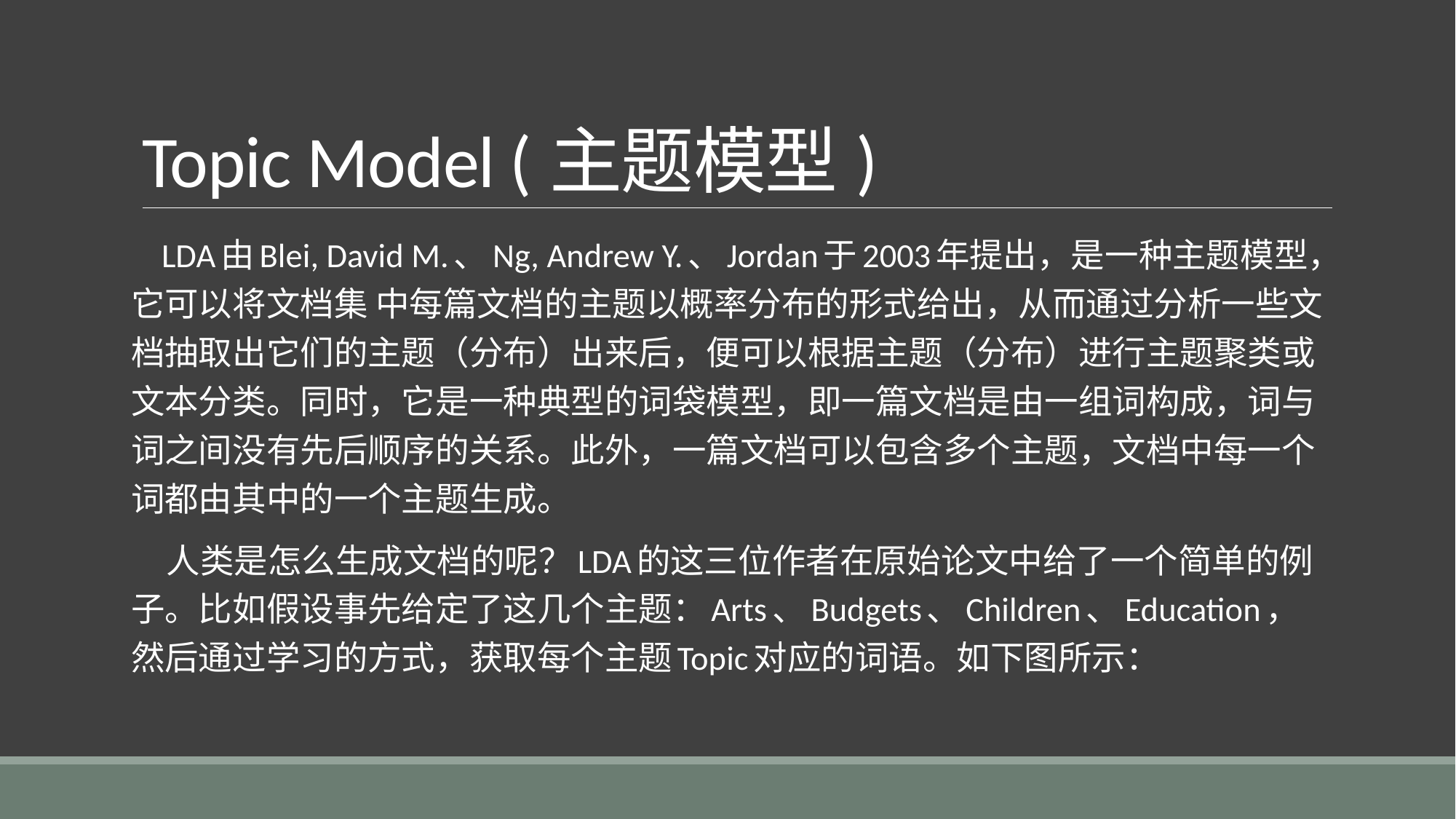

# Topic Model (主题模型)
    LDA由Blei, David M.、Ng, Andrew Y.、Jordan于2003年提出，是一种主题模型，它可以将文档集 中每篇文档的主题以概率分布的形式给出，从而通过分析一些文档抽取出它们的主题（分布）出来后，便可以根据主题（分布）进行主题聚类或文本分类。同时，它是一种典型的词袋模型，即一篇文档是由一组词构成，词与词之间没有先后顺序的关系。此外，一篇文档可以包含多个主题，文档中每一个词都由其中的一个主题生成。
    人类是怎么生成文档的呢？LDA的这三位作者在原始论文中给了一个简单的例子。比如假设事先给定了这几个主题：Arts、Budgets、Children、Education，然后通过学习的方式，获取每个主题Topic对应的词语。如下图所示：